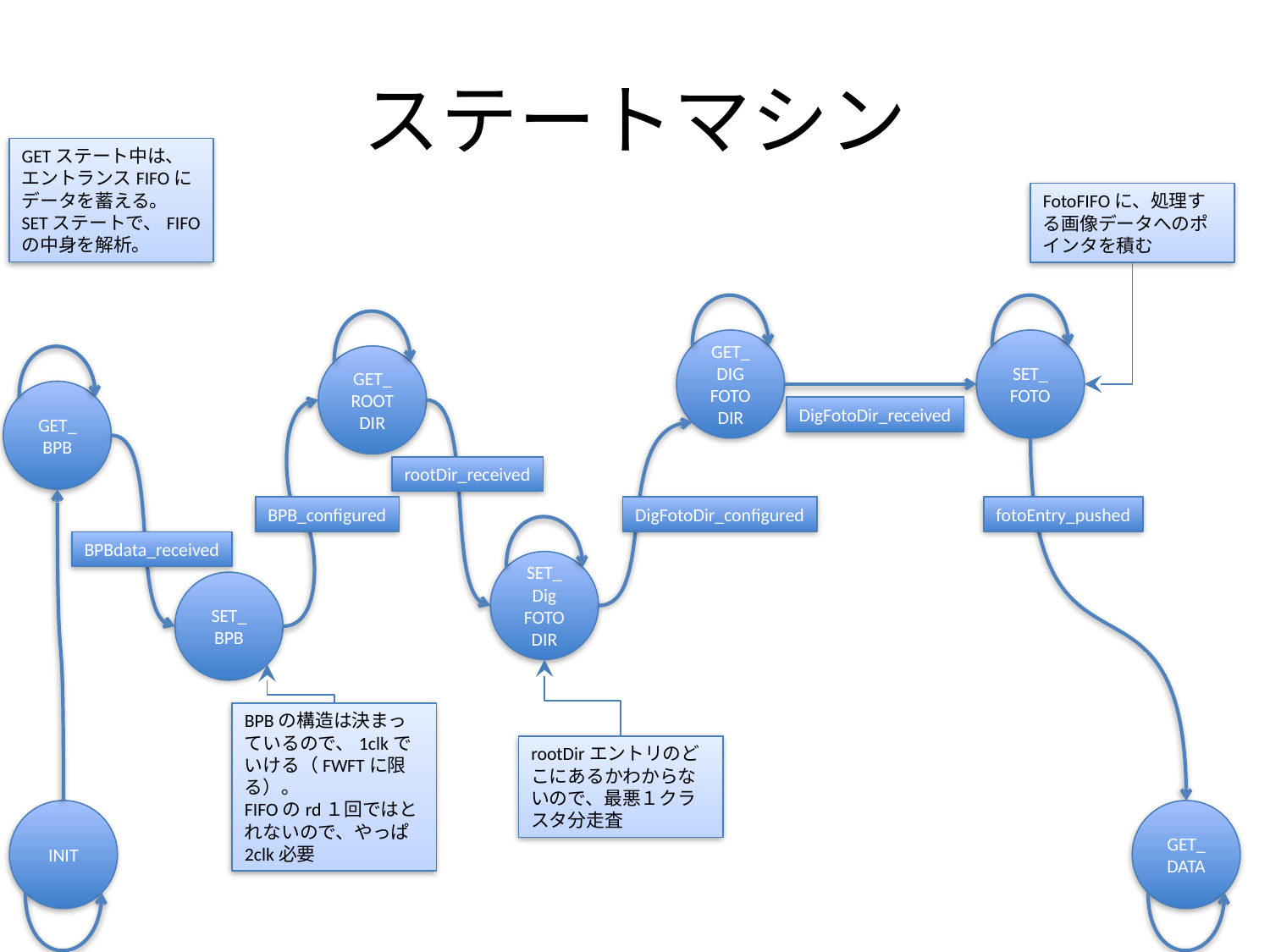

# ステートマシン
GETステート中は、エントランスFIFOにデータを蓄える。
SETステートで、FIFOの中身を解析。
FotoFIFOに、処理する画像データへのポインタを積む
GET_
DIG
FOTO
DIR
SET_
FOTO
GET_
ROOTDIR
GET_
BPB
DigFotoDir_received
rootDir_received
BPB_configured
DigFotoDir_configured
fotoEntry_pushed
BPBdata_received
SET_
Dig
FOTO
DIR
SET_
BPB
BPBの構造は決まっているので、1clkでいける（FWFTに限る）。
FIFOのrd１回ではとれないので、やっぱ2clk必要
rootDirエントリのどこにあるかわからないので、最悪１クラスタ分走査
INIT
GET_
DATA